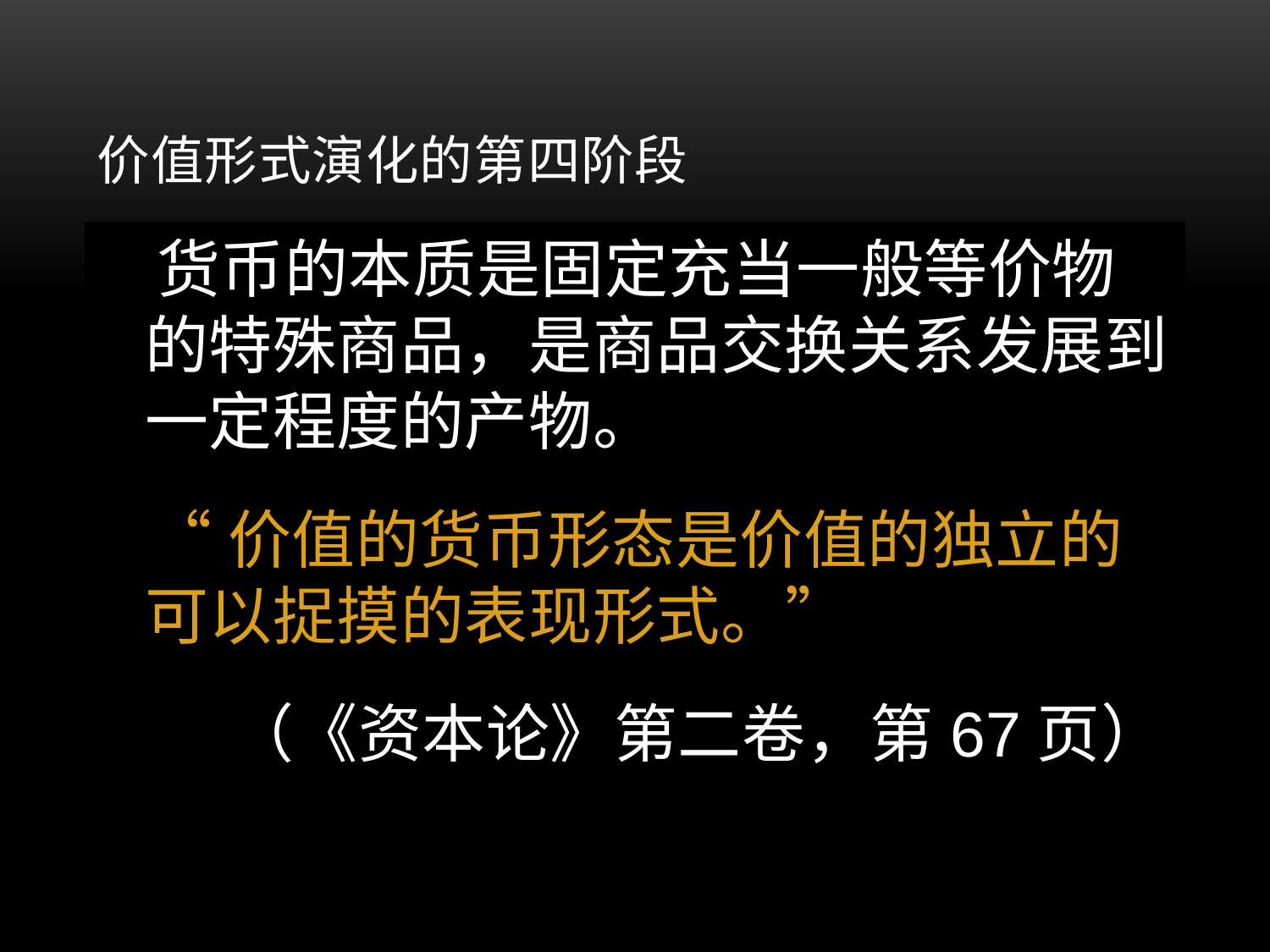

价值形式演化的第四阶段
   货币的本质是固定充当一般等价物的特殊商品，是商品交换关系发展到一定程度的产物。
       “价值的货币形态是价值的独立的可以捉摸的表现形式。”
        （《资本论》第二卷，第67页）